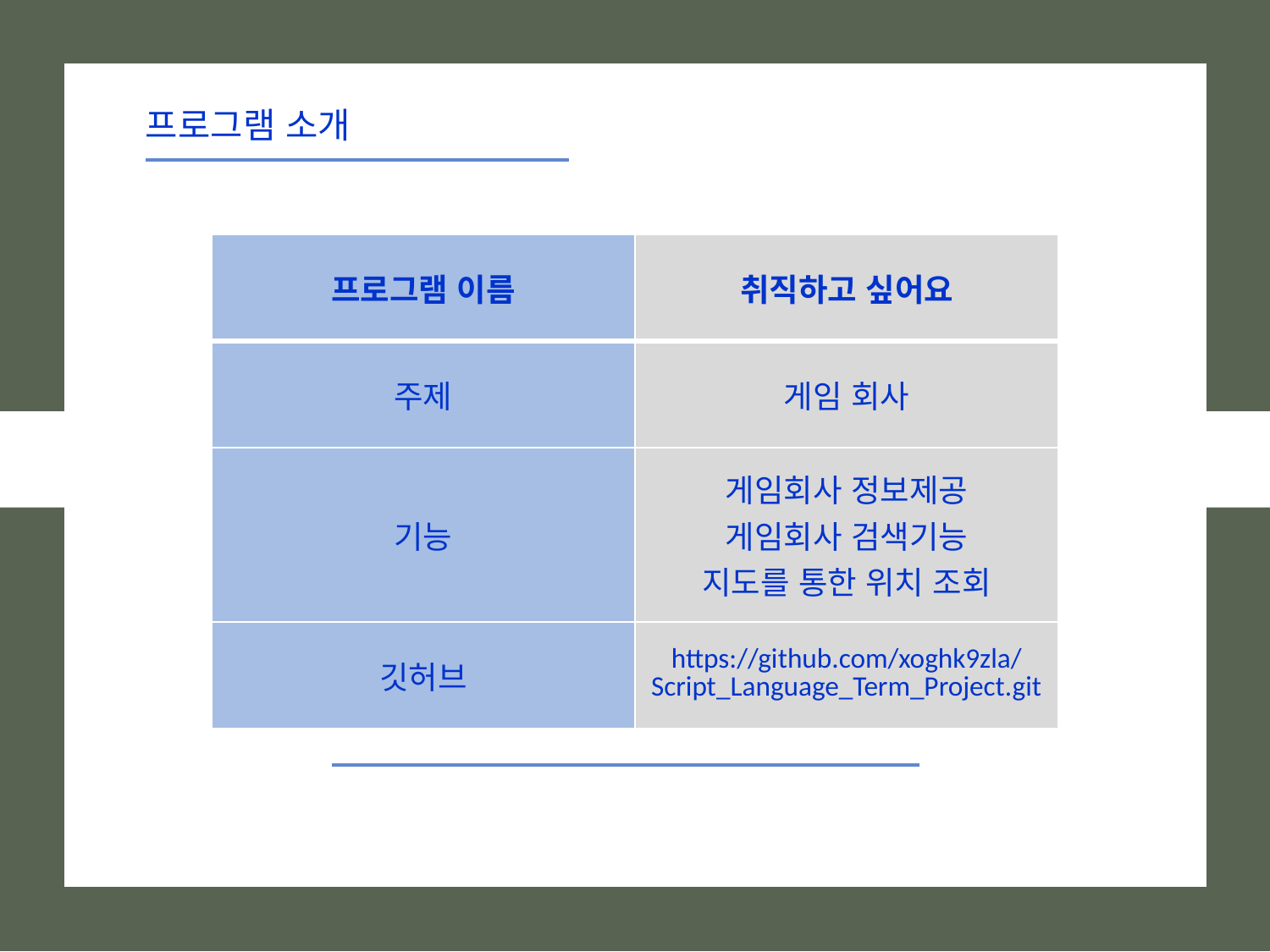

#
프로그램 소개
| 프로그램 이름 | 취직하고 싶어요 |
| --- | --- |
| 주제 | 게임 회사 |
| 기능 | 게임회사 정보제공 게임회사 검색기능 지도를 통한 위치 조회 |
| 깃허브 | https://github.com/xoghk9zla/Script\_Language\_Term\_Project.git |
|  |  |
| --- | --- |
|  |  |
|  |  |
|  |  |